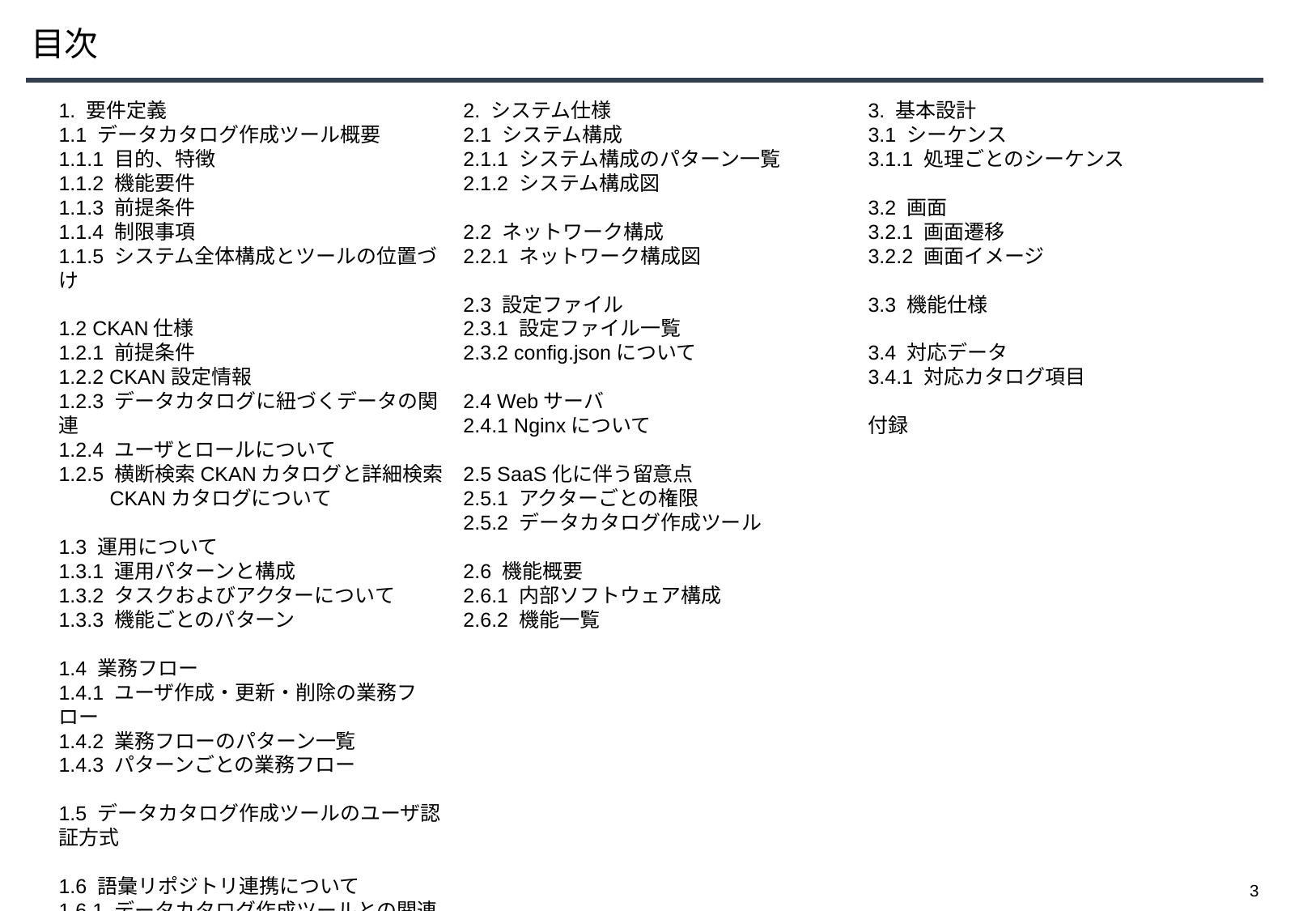

目次
1. 要件定義
1.1 データカタログ作成ツール概要
1.1.1 目的、特徴
1.1.2 機能要件
1.1.3 前提条件
1.1.4 制限事項
1.1.5 システム全体構成とツールの位置づけ

1.2 CKAN仕様
1.2.1 前提条件
1.2.2 CKAN設定情報
1.2.3 データカタログに紐づくデータの関連
1.2.4 ユーザとロールについて
1.2.5 横断検索CKANカタログと詳細検索
         CKANカタログについて

1.3 運用について
1.3.1 運用パターンと構成
1.3.2 タスクおよびアクターについて
1.3.3 機能ごとのパターン

1.4 業務フロー
1.4.1 ユーザ作成・更新・削除の業務フロー
1.4.2 業務フローのパターン一覧
1.4.3 パターンごとの業務フロー

1.5 データカタログ作成ツールのユーザ認証方式

1.6 語彙リポジトリ連携について
1.6.1 データカタログ作成ツールとの関連
1.6.2 業務フロー

2. システム仕様
2.1 システム構成
2.1.1 システム構成のパターン一覧
2.1.2 システム構成図

2.2 ネットワーク構成
2.2.1 ネットワーク構成図

2.3 設定ファイル
2.3.1 設定ファイル一覧
2.3.2 config.jsonについて

2.4 Webサーバ
2.4.1 Nginxについて

2.5 SaaS化に伴う留意点
2.5.1 アクターごとの権限
2.5.2 データカタログ作成ツール

2.6 機能概要
2.6.1 内部ソフトウェア構成
2.6.2 機能一覧
3. 基本設計
3.1 シーケンス
3.1.1 処理ごとのシーケンス

3.2 画面
3.2.1 画面遷移
3.2.2 画面イメージ

3.3 機能仕様

3.4 対応データ
3.4.1 対応カタログ項目

付録